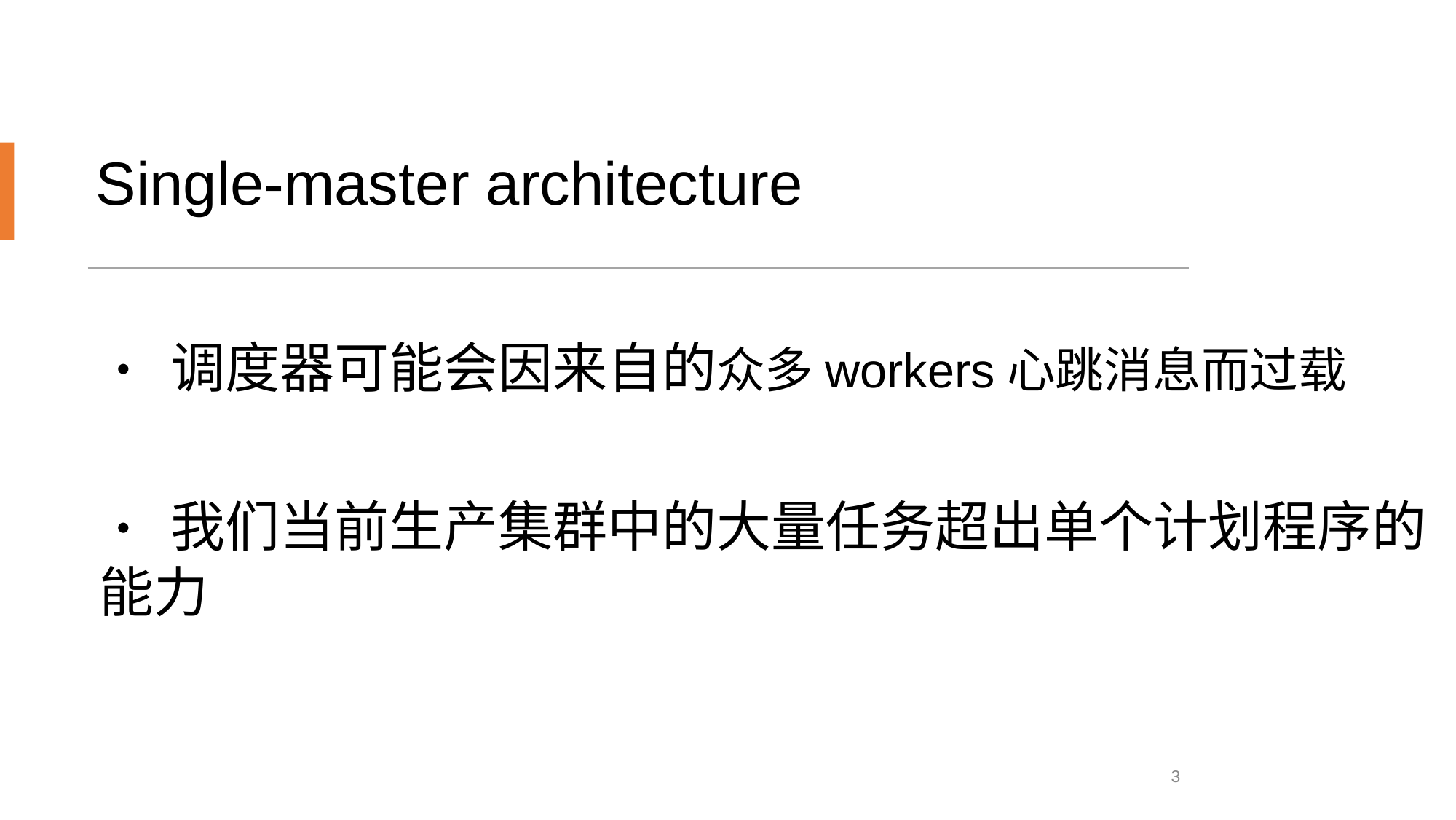

Single-master architecture
#
• 调度器可能会因来自的众多workers心跳消息而过载

• 我们当前生产集群中的大量任务超出单个计划程序的
能力
3